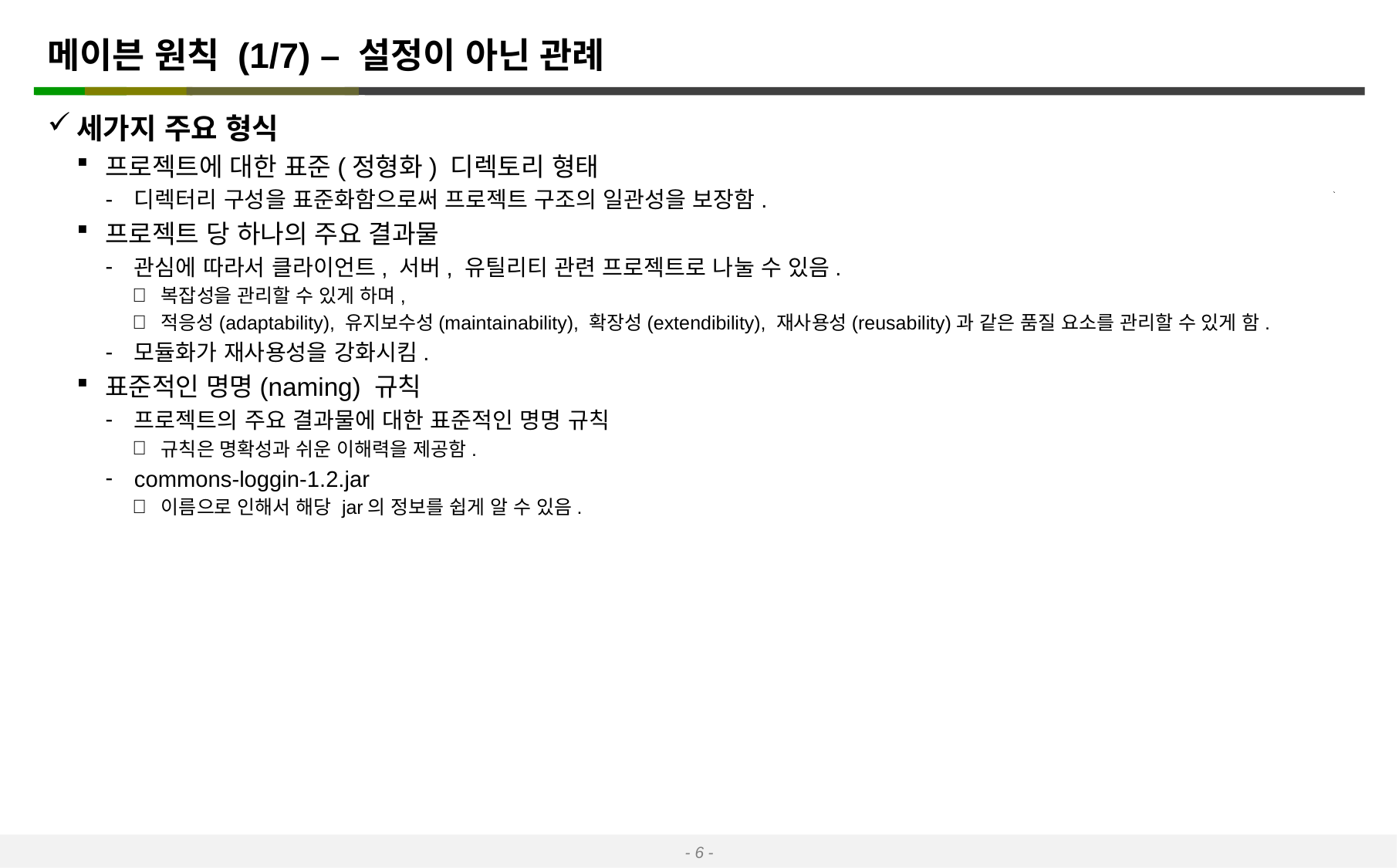

# 메이븐 원칙 (1/7) – 설정이 아닌 관례
세가지 주요 형식
프로젝트에 대한 표준(정형화) 디렉토리 형태
디렉터리 구성을 표준화함으로써 프로젝트 구조의 일관성을 보장함.
프로젝트 당 하나의 주요 결과물
관심에 따라서 클라이언트, 서버, 유틸리티 관련 프로젝트로 나눌 수 있음.
복잡성을 관리할 수 있게 하며,
적응성(adaptability), 유지보수성(maintainability), 확장성(extendibility), 재사용성(reusability)과 같은 품질 요소를 관리할 수 있게 함.
모듈화가 재사용성을 강화시킴.
표준적인 명명(naming) 규칙
프로젝트의 주요 결과물에 대한 표준적인 명명 규칙
규칙은 명확성과 쉬운 이해력을 제공함.
commons-loggin-1.2.jar
이름으로 인해서 해당 jar의 정보를 쉽게 알 수 있음.